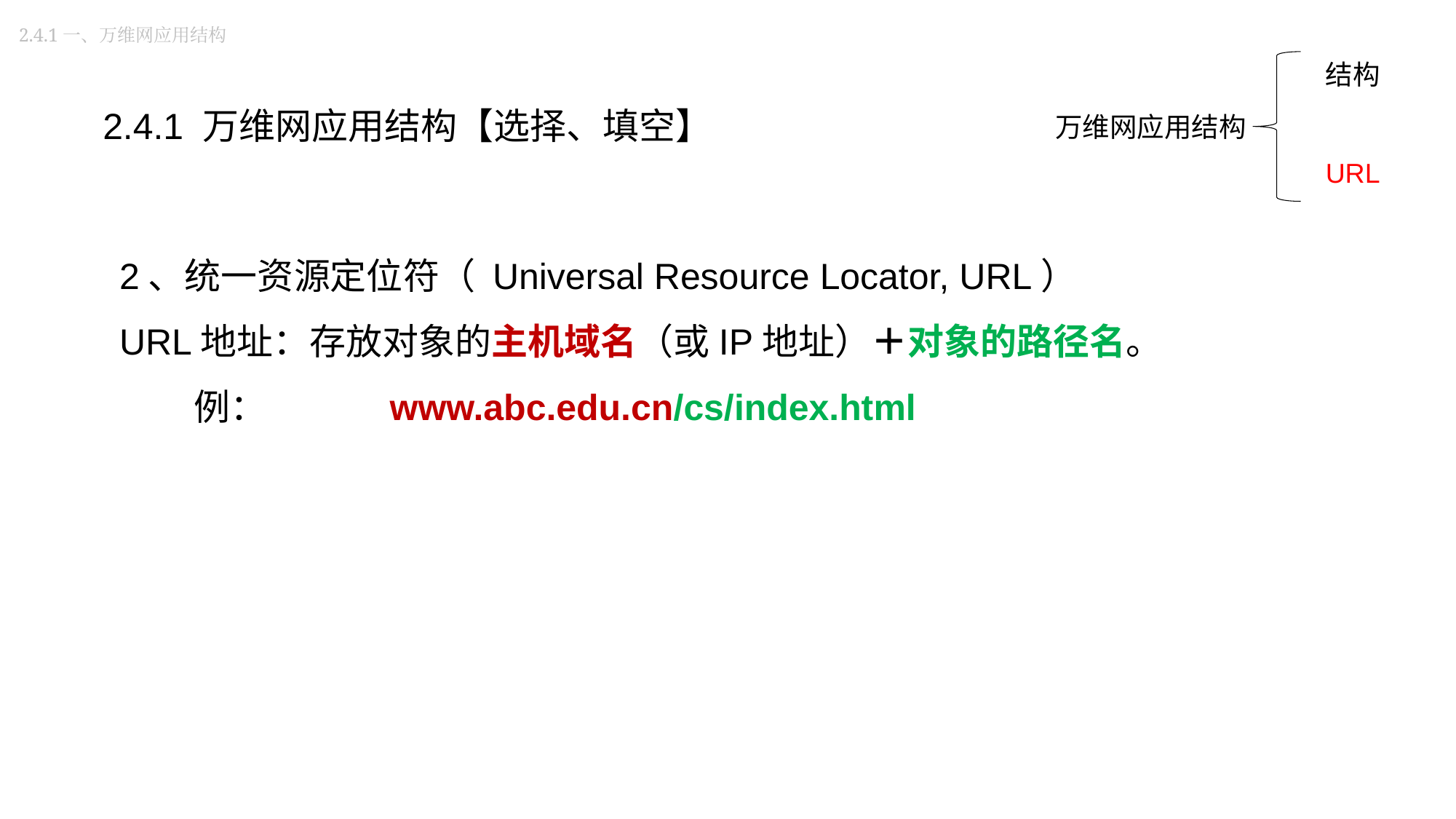

2.4.1一、万维网应用结构
结构

URL

2.4.1 万维网应用结构【选择、填空】
万维网应用结构
2、统一资源定位符（ Universal Resource Locator, URL）
URL地址：存放对象的主机域名（或IP地址）＋对象的路径名。
        例：              www.abc.edu.cn/cs/index.html